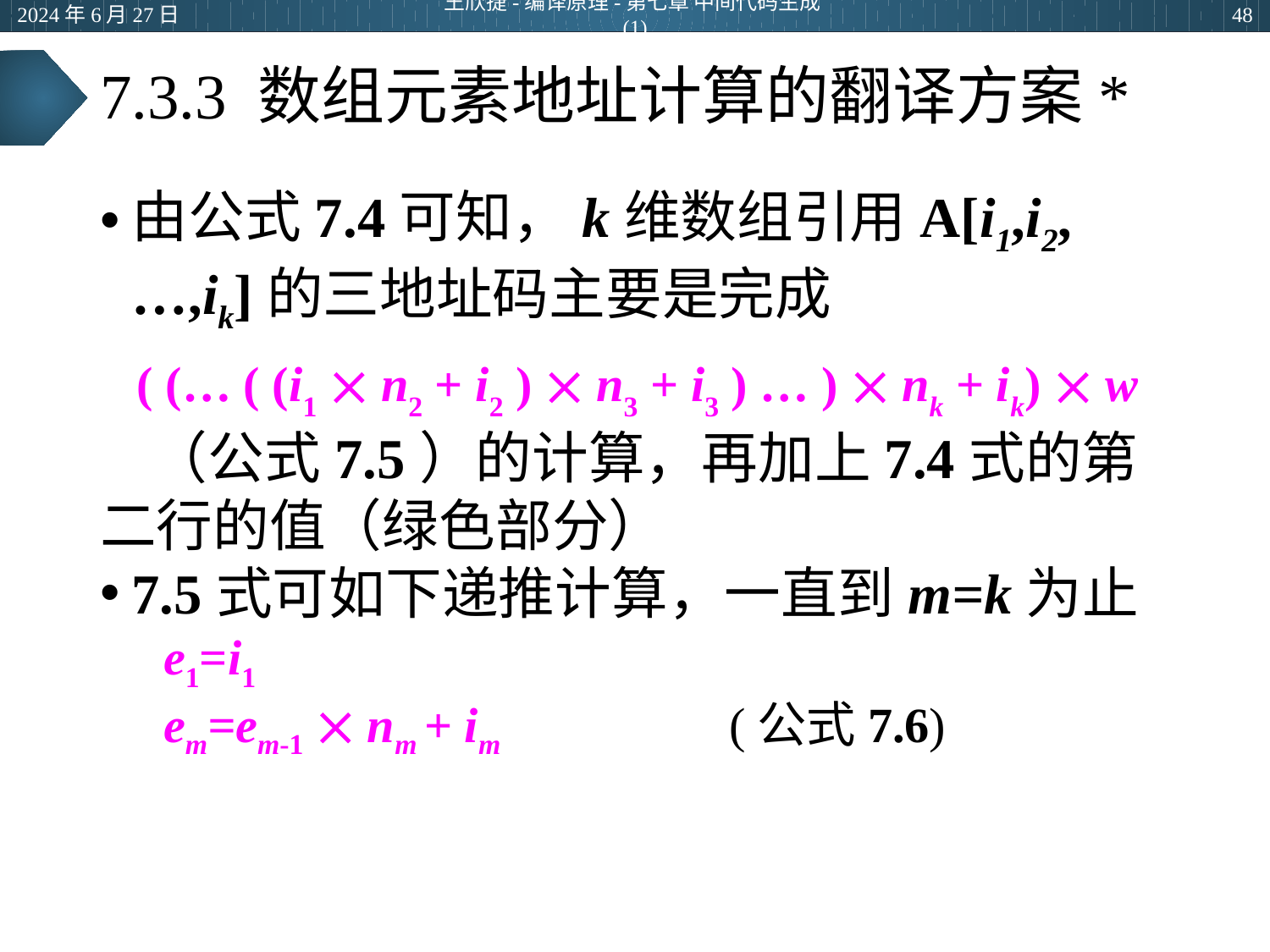

2024年6月27日
王欣捷-编译原理-第七章 中间代码生成(1)
48
# 7.3.3 数组元素地址计算的翻译方案*
由公式7.4可知，k维数组引用A[i1,i2,…,ik]的三地址码主要是完成
   ( (… ( (i1 × n2 + i2 ) × n3 + i3 ) … ) × nk + ik) × w
   （公式7.5）的计算，再加上7.4式的第二行的值（绿色部分）
7.5式可如下递推计算，一直到m=k为止
e1=i1
em=em-1 × nm + im                   (公式7.6)